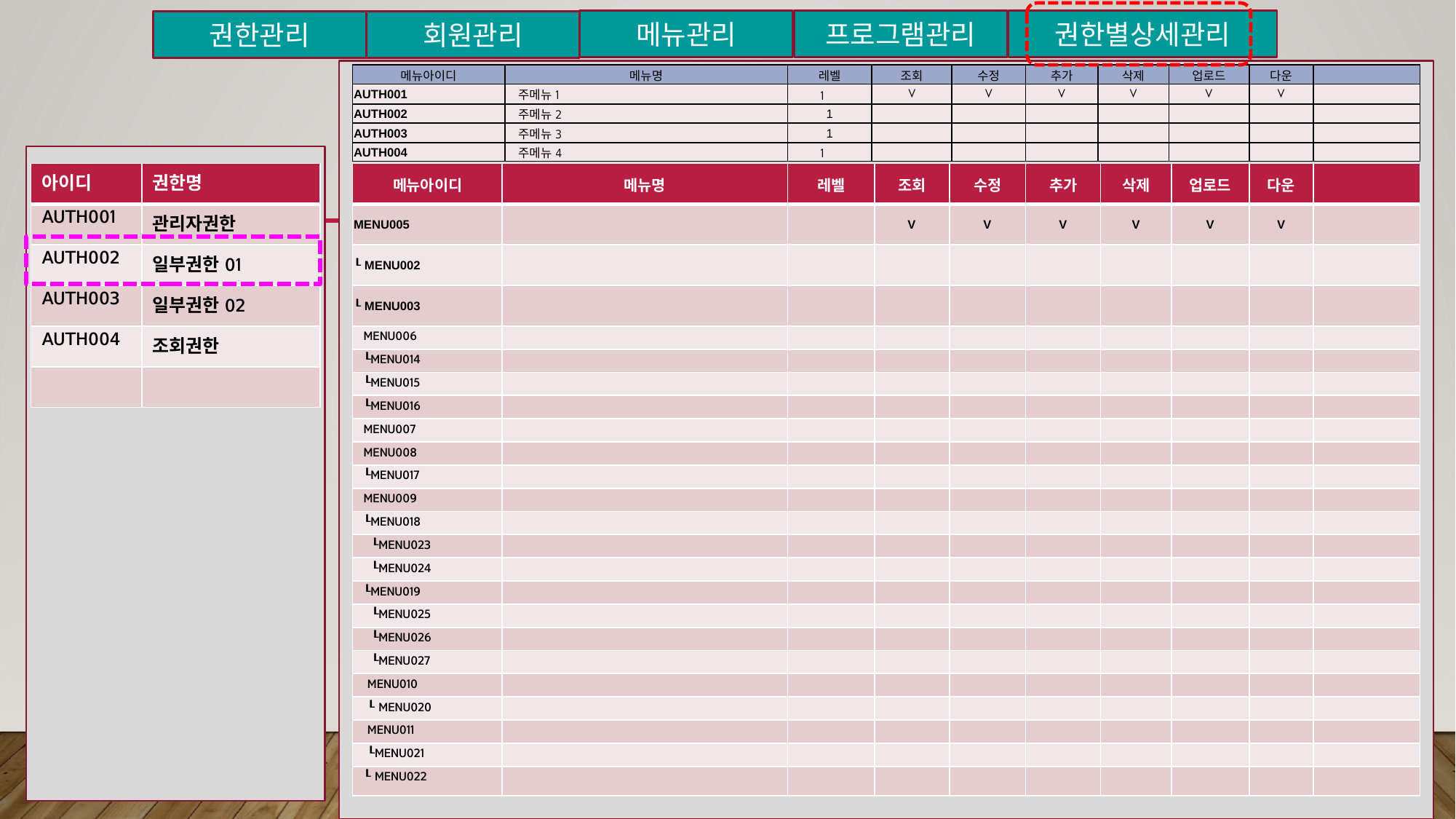

프로그램관리
메뉴관리
권한별상세관리
권한관리
회원관리

| 메뉴아이디 | 메뉴명 | 레벨 | 조회 | 수정 | 추가 | 삭제 | 업로드 | 다운 |  |
| --- | --- | --- | --- | --- | --- | --- | --- | --- | --- |
| AUTH001 | 주메뉴1 | 1 | V | V | V | V | V | V |  |
| AUTH002 | 주메뉴2 | 1 |  |  |  |  |  |  |  |
| AUTH003 | 주메뉴3 | 1 |  |  |  |  |  |  |  |
| AUTH004 | 주메뉴4 | 1 |  |  |  |  |  |  |  |

| 아이디 | 권한명 |
| --- | --- |
| AUTH001 | 관리자권한 |
| AUTH002 | 일부권한01 |
| AUTH003 | 일부권한02 |
| AUTH004 | 조회권한 |
|  |  |
| 메뉴아이디 | 메뉴명 | 레벨 | 조회 | 수정 | 추가 | 삭제 | 업로드 | 다운 |  |
| --- | --- | --- | --- | --- | --- | --- | --- | --- | --- |
| MENU005 |  |  | V | V | V | V | V | V |  |
| ┖ MENU002 |  |  |  |  |  |  |  |  |  |
| ┖ MENU003 |  |  |  |  |  |  |  |  |  |
| MENU006 |  |  |  |  |  |  |  |  |  |
| ┖MENU014 |  |  |  |  |  |  |  |  |  |
| ┖MENU015 |  |  |  |  |  |  |  |  |  |
| ┖MENU016 |  |  |  |  |  |  |  |  |  |
| MENU007 |  |  |  |  |  |  |  |  |  |
| MENU008 |  |  |  |  |  |  |  |  |  |
| ┖MENU017 |  |  |  |  |  |  |  |  |  |
| MENU009 |  |  |  |  |  |  |  |  |  |
| ┖MENU018 |  |  |  |  |  |  |  |  |  |
| ┖MENU023 |  |  |  |  |  |  |  |  |  |
| ┖MENU024 |  |  |  |  |  |  |  |  |  |
| ┖MENU019 |  |  |  |  |  |  |  |  |  |
| ┖MENU025 |  |  |  |  |  |  |  |  |  |
| ┖MENU026 |  |  |  |  |  |  |  |  |  |
| ┖MENU027 |  |  |  |  |  |  |  |  |  |
| MENU010 |  |  |  |  |  |  |  |  |  |
| ┖ MENU020 |  |  |  |  |  |  |  |  |  |
| MENU011 |  |  |  |  |  |  |  |  |  |
| ┖MENU021 |  |  |  |  |  |  |  |  |  |
| ┖ MENU022 |  |  |  |  |  |  |  |  |  |